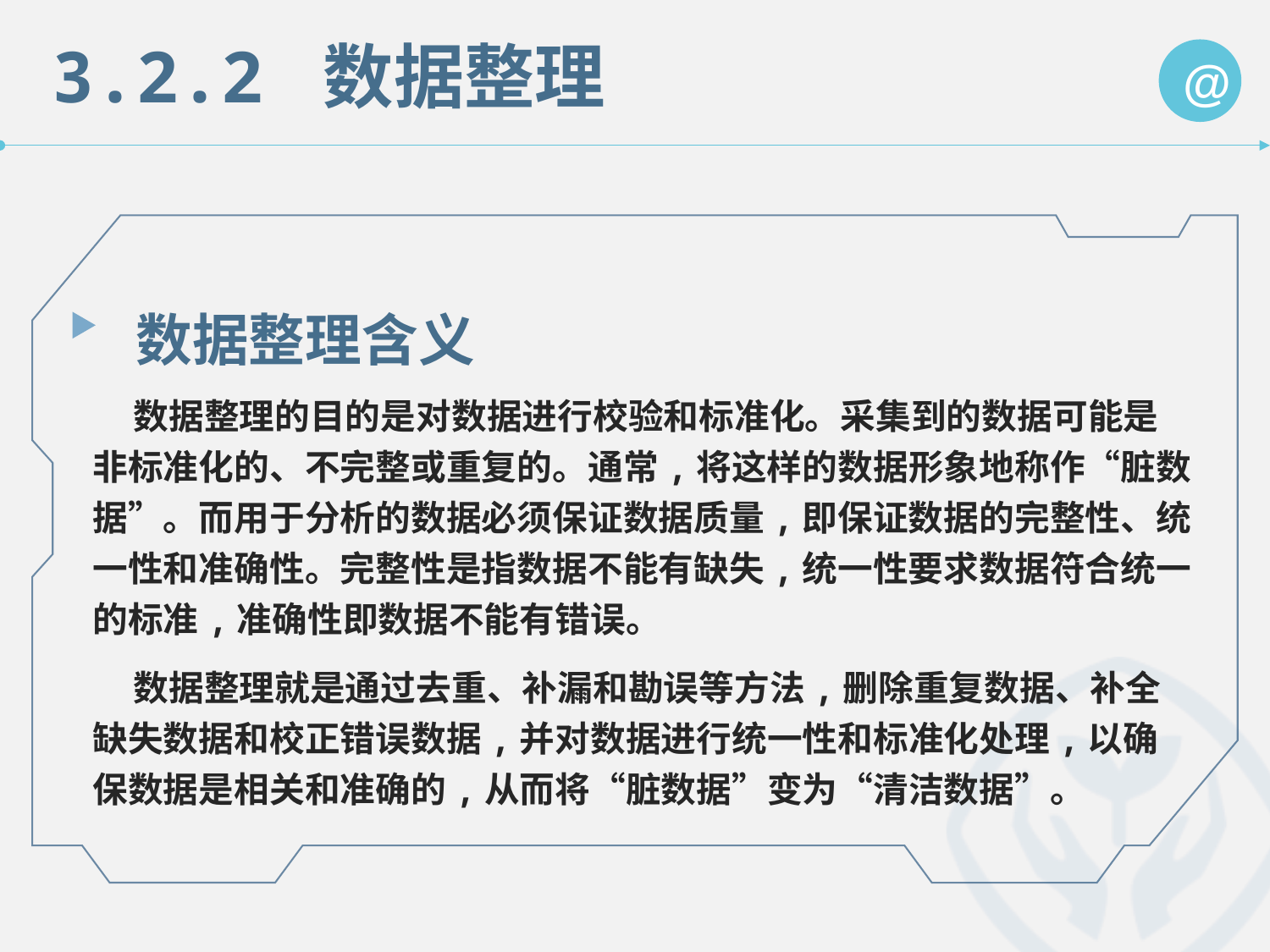

3.2.2 数据整理
@

数据整理含义

    数据整理的目的是对数据进行校验和标准化。采集到的数据可能是非标准化的、不完整或重复的。通常,将这样的数据形象地称作“脏数据”。而用于分析的数据必须保证数据质量,即保证数据的完整性、统一性和准确性。完整性是指数据不能有缺失,统一性要求数据符合统一的标准,准确性即数据不能有错误。
    数据整理就是通过去重、补漏和勘误等方法,删除重复数据、补全缺失数据和校正错误数据,并对数据进行统一性和标准化处理,以确保数据是相关和准确的,从而将“脏数据”变为“清洁数据”。